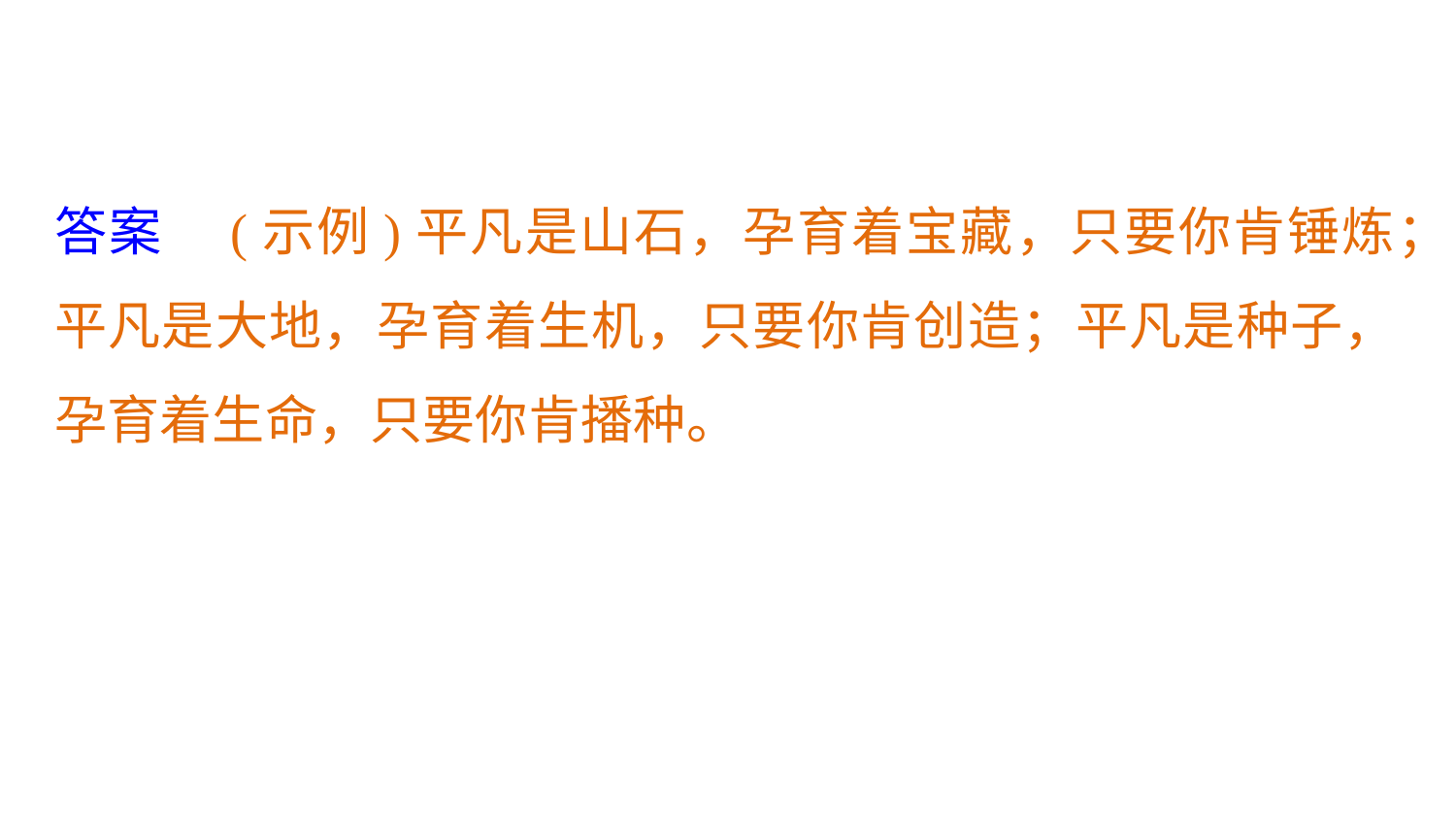

答案　(示例)平凡是山石，孕育着宝藏，只要你肯锤炼；平凡是大地，孕育着生机，只要你肯创造；平凡是种子，孕育着生命，只要你肯播种。